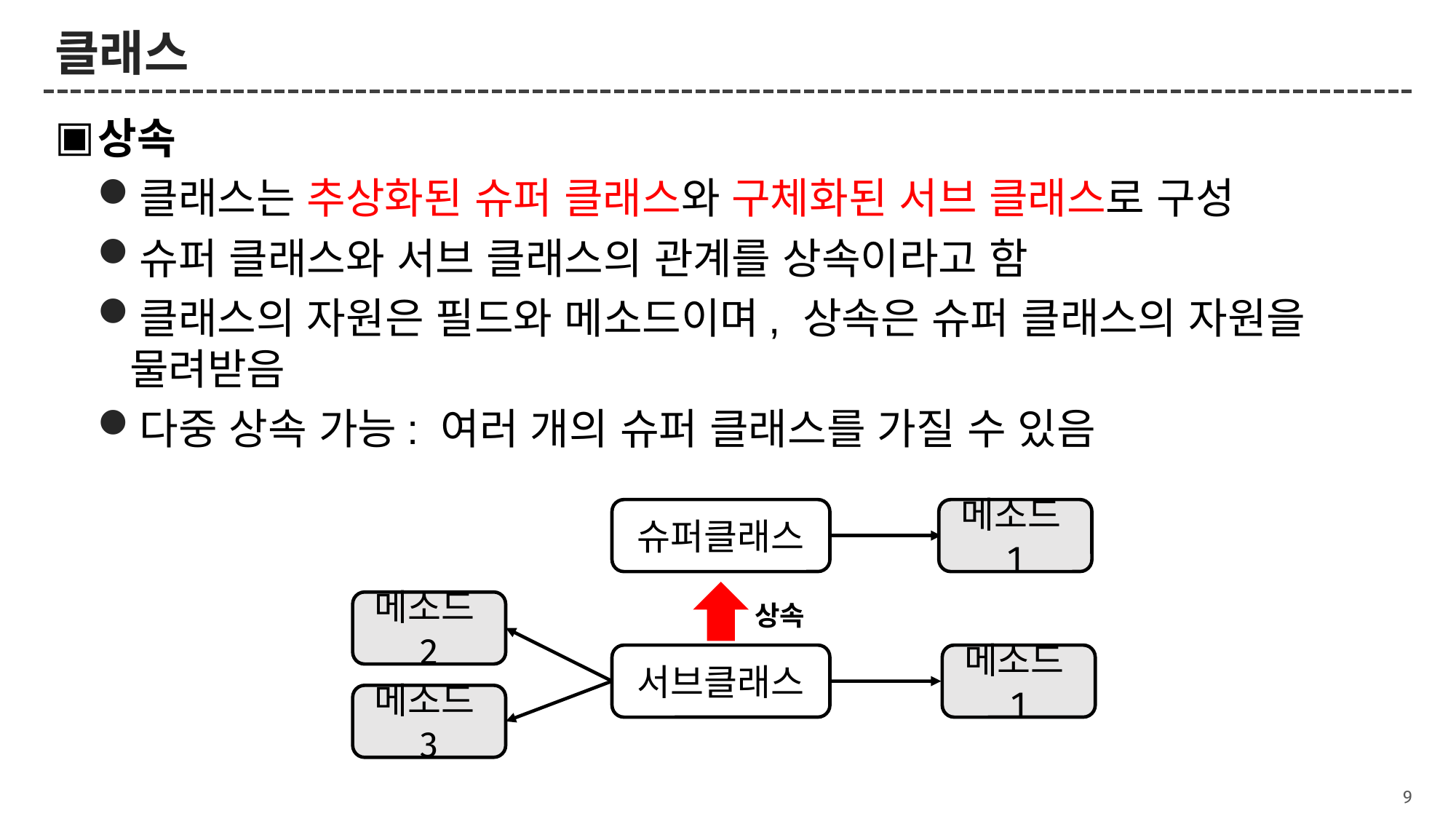

# 클래스
상속
클래스는 추상화된 슈퍼 클래스와 구체화된 서브 클래스로 구성
슈퍼 클래스와 서브 클래스의 관계를 상속이라고 함
클래스의 자원은 필드와 메소드이며, 상속은 슈퍼 클래스의 자원을 물려받음
다중 상속 가능: 여러 개의 슈퍼 클래스를 가질 수 있음
슈퍼클래스
메소드1

메소드2
상속
서브클래스
메소드1
메소드3